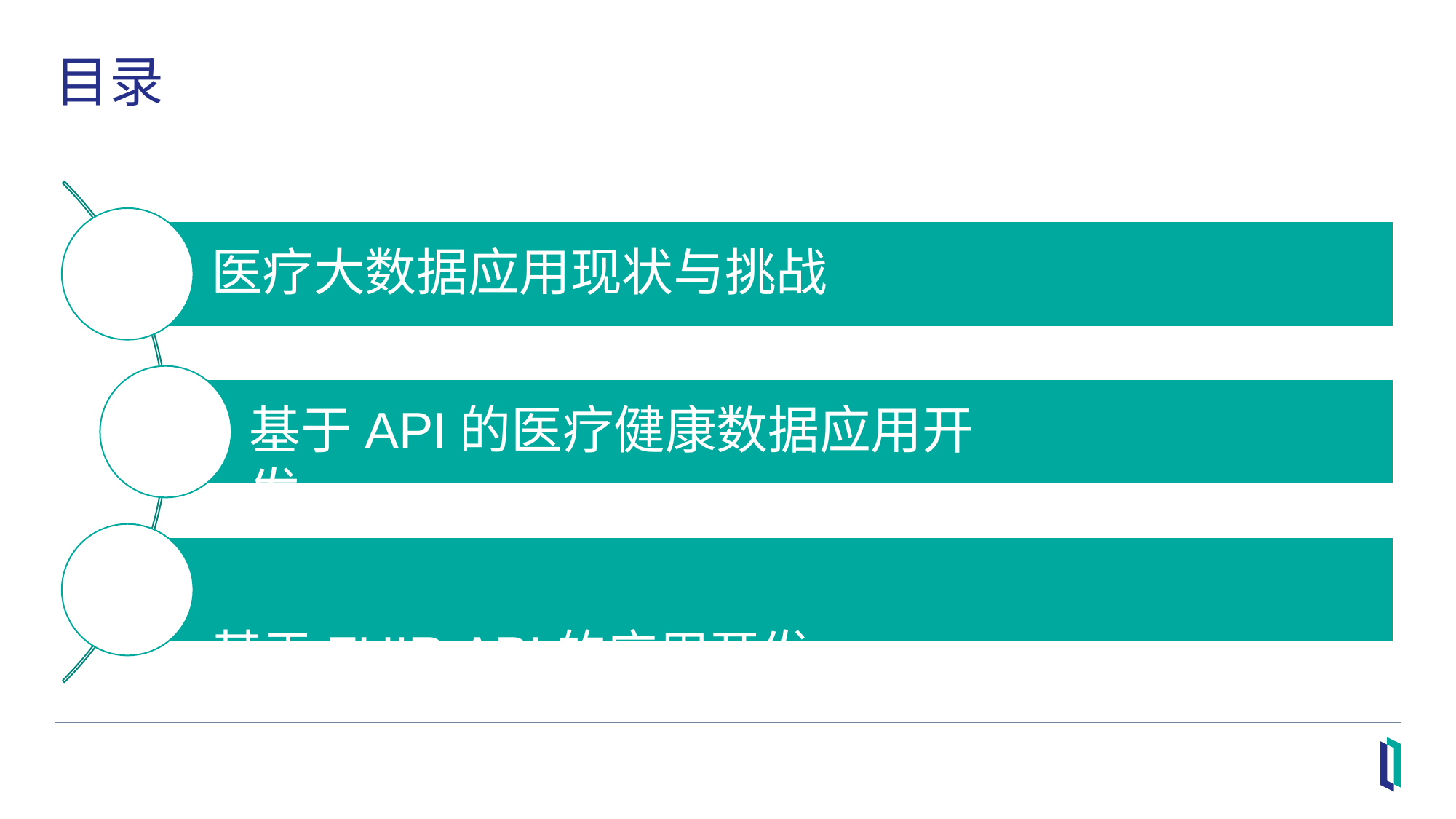

目录

# 医疗大数据应用现状与挑战

基于API的医疗健康数据应用开发

基于FHIR API的应用开发